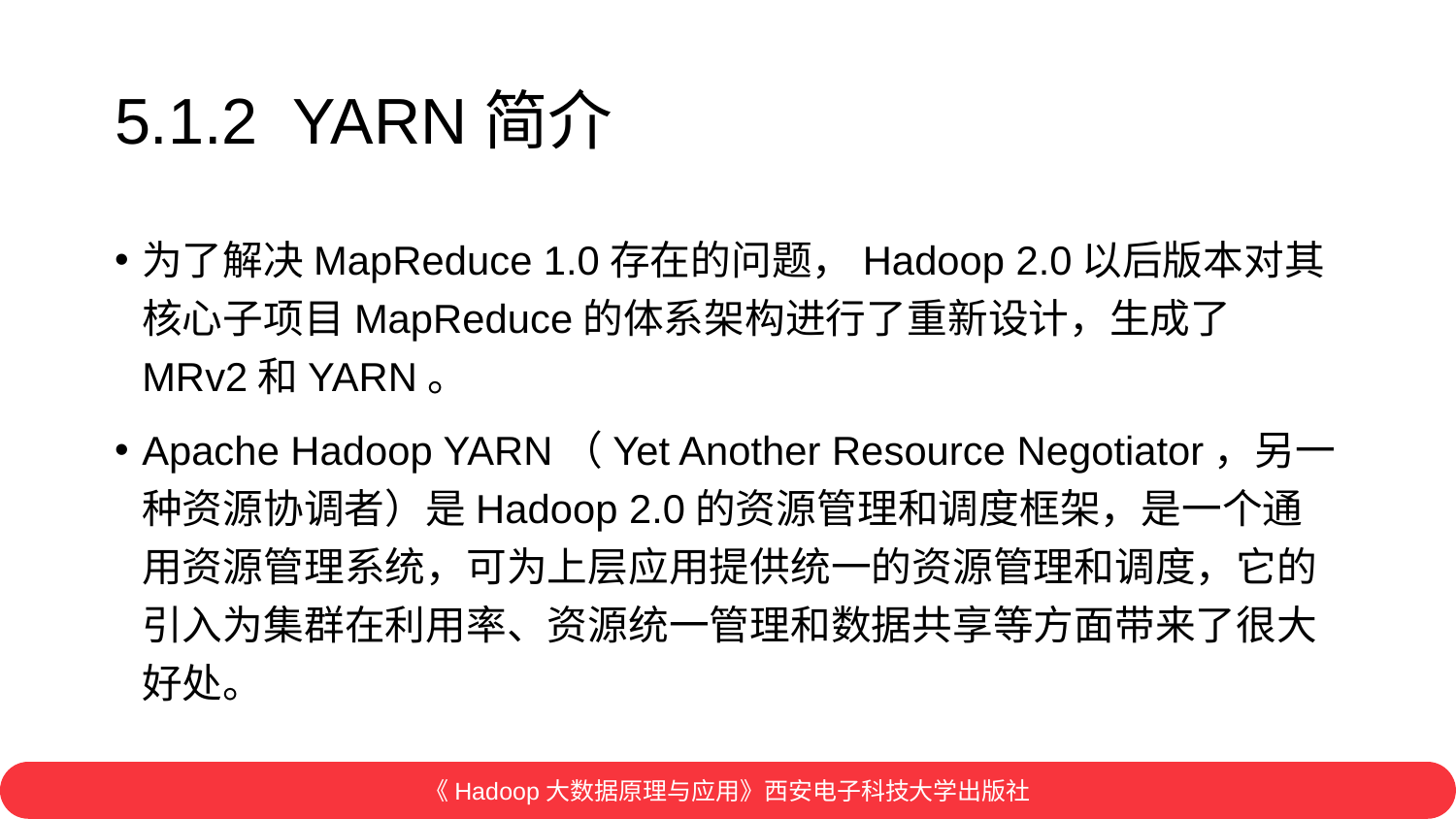

# 5.1.2  YARN简介
为了解决MapReduce 1.0存在的问题，Hadoop 2.0以后版本对其核心子项目MapReduce的体系架构进行了重新设计，生成了MRv2和YARN。
Apache Hadoop YARN（Yet Another Resource Negotiator，另一种资源协调者）是Hadoop 2.0的资源管理和调度框架，是一个通用资源管理系统，可为上层应用提供统一的资源管理和调度，它的引入为集群在利用率、资源统一管理和数据共享等方面带来了很大好处。